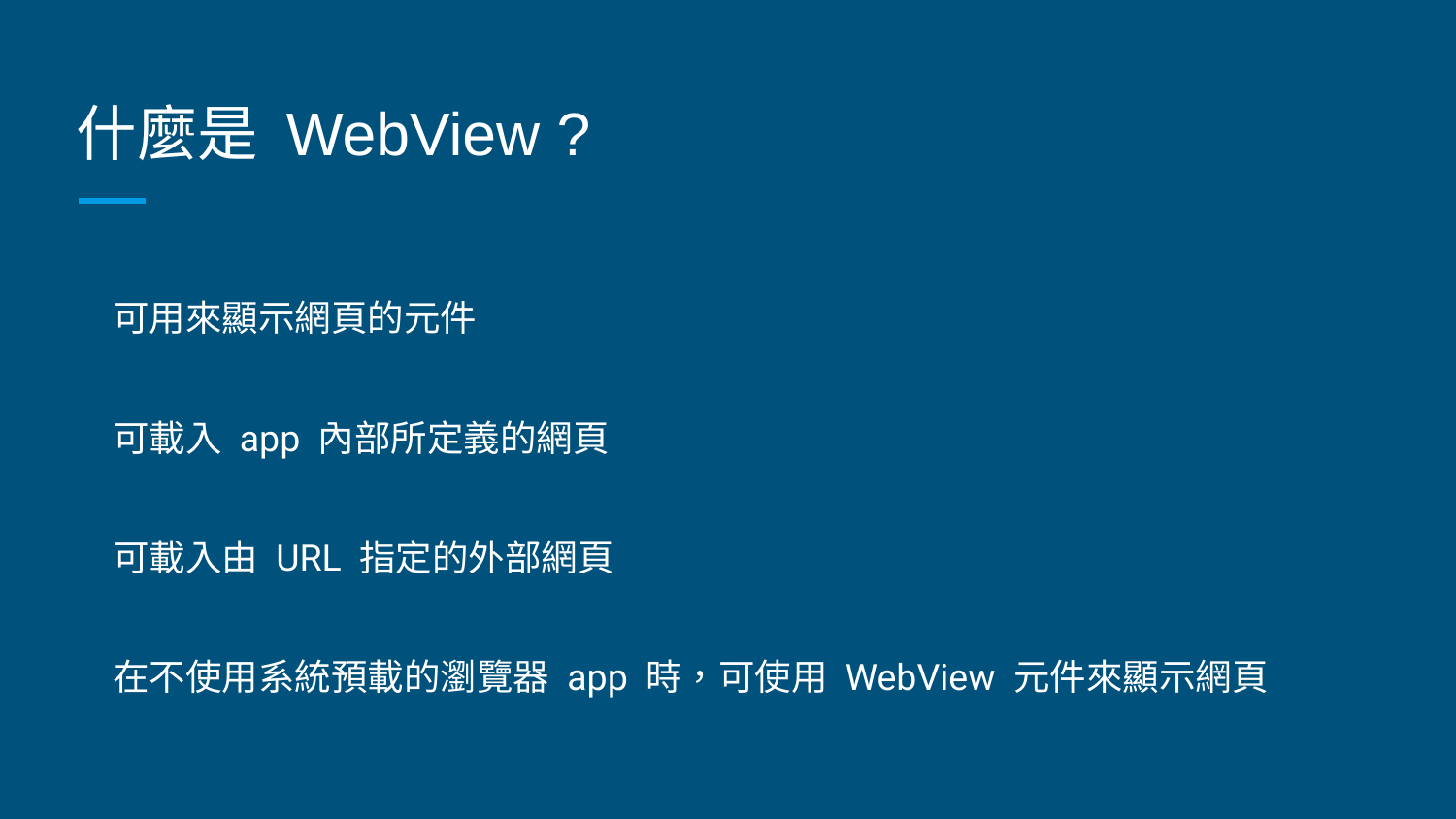

# 什麼是 WebView ?
可用來顯示網頁的元件
可載入 app 內部所定義的網頁
可載入由 URL 指定的外部網頁
在不使用系統預載的瀏覽器 app 時，可使用 WebView 元件來顯示網頁